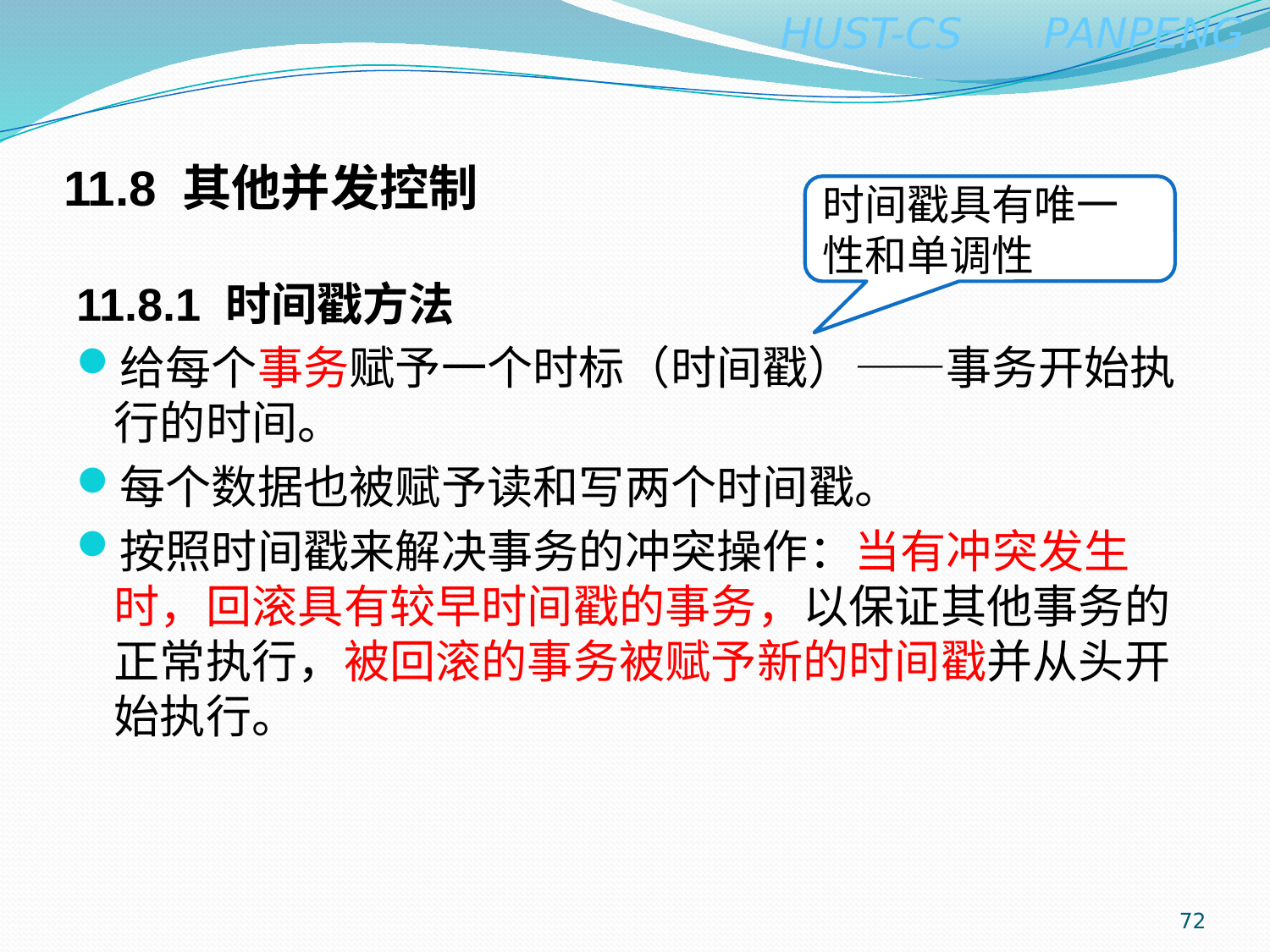

# 11.8 其他并发控制
时间戳具有唯一性和单调性
11.8.1 时间戳方法
给每个事务赋予一个时标（时间戳）——事务开始执行的时间。
每个数据也被赋予读和写两个时间戳。
按照时间戳来解决事务的冲突操作：当有冲突发生时，回滚具有较早时间戳的事务，以保证其他事务的正常执行，被回滚的事务被赋予新的时间戳并从头开始执行。
72